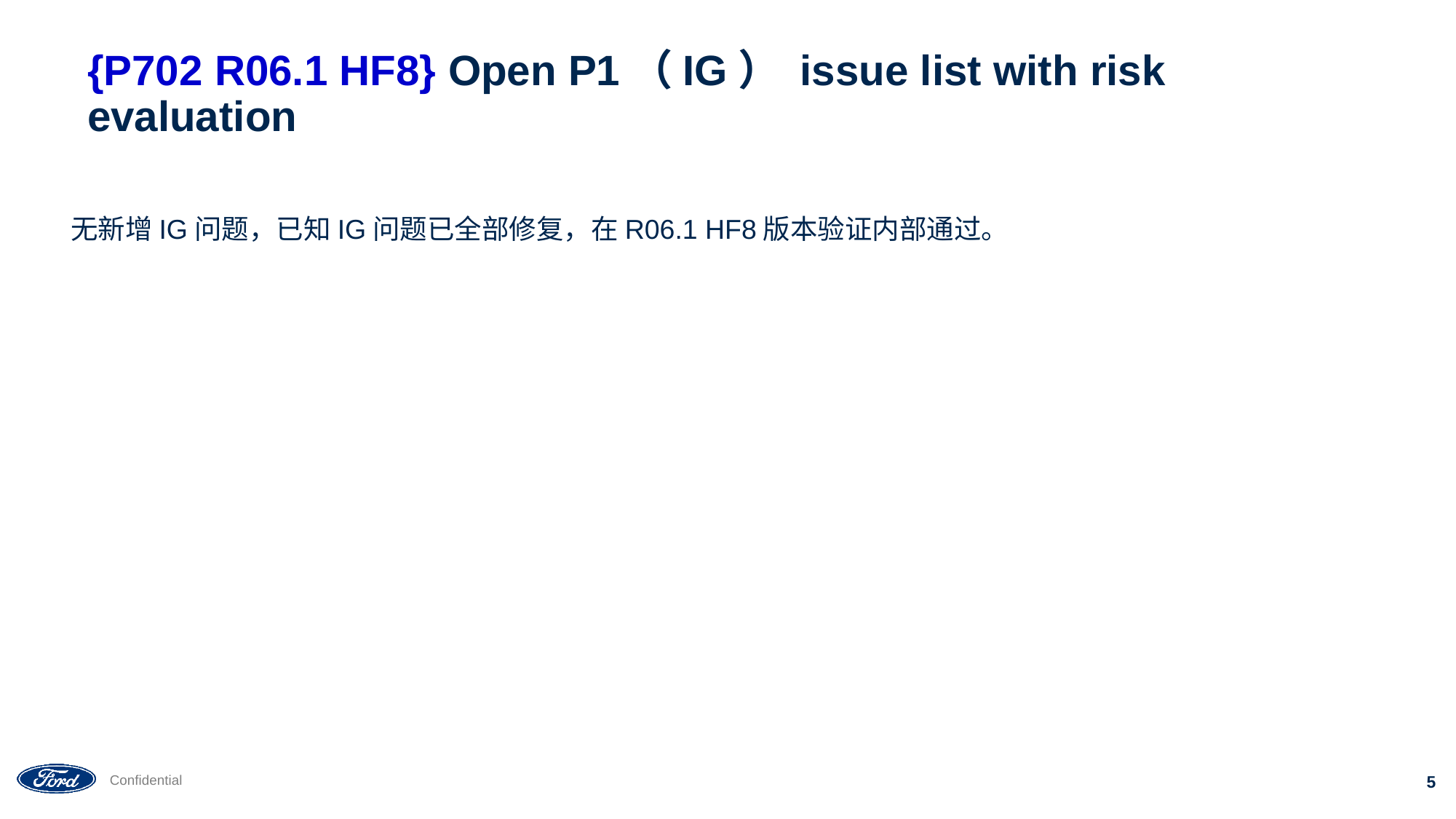

# {P702 R06.1 HF8} Open P1（IG） issue list with risk evaluation
无新增IG问题，已知IG问题已全部修复，在R06.1 HF8版本验证内部通过。